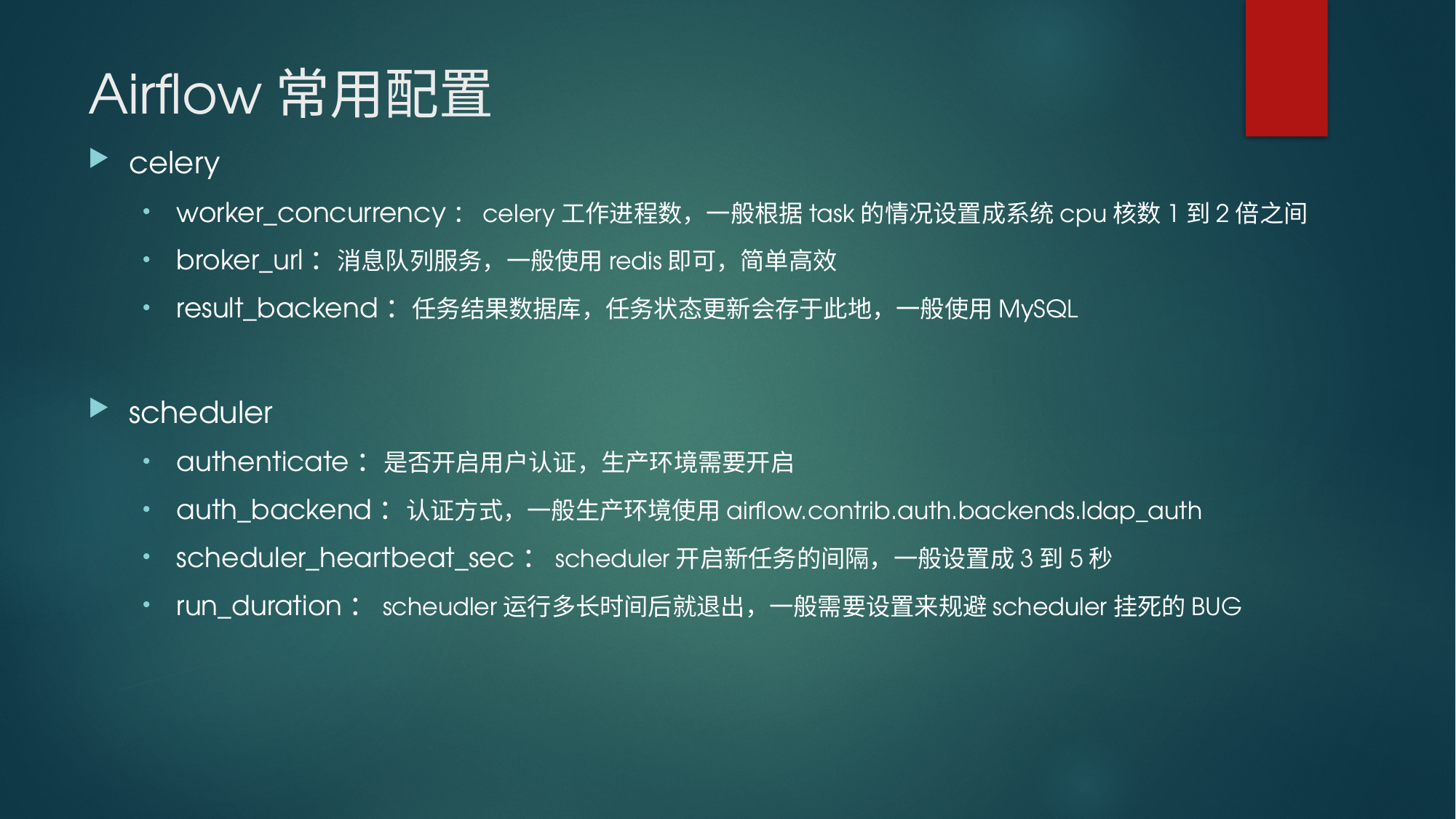

# Airflow常用配置
celery
worker_concurrency：celery工作进程数，一般根据task的情况设置成系统cpu核数1到2倍之间
broker_url：消息队列服务，一般使用redis即可，简单高效
result_backend：任务结果数据库，任务状态更新会存于此地，一般使用MySQL

scheduler
authenticate：是否开启用户认证，生产环境需要开启
auth_backend：认证方式，一般生产环境使用airflow.contrib.auth.backends.ldap_auth
scheduler_heartbeat_sec：scheduler开启新任务的间隔，一般设置成3到5秒
run_duration：scheudler运行多长时间后就退出，一般需要设置来规避scheduler挂死的BUG